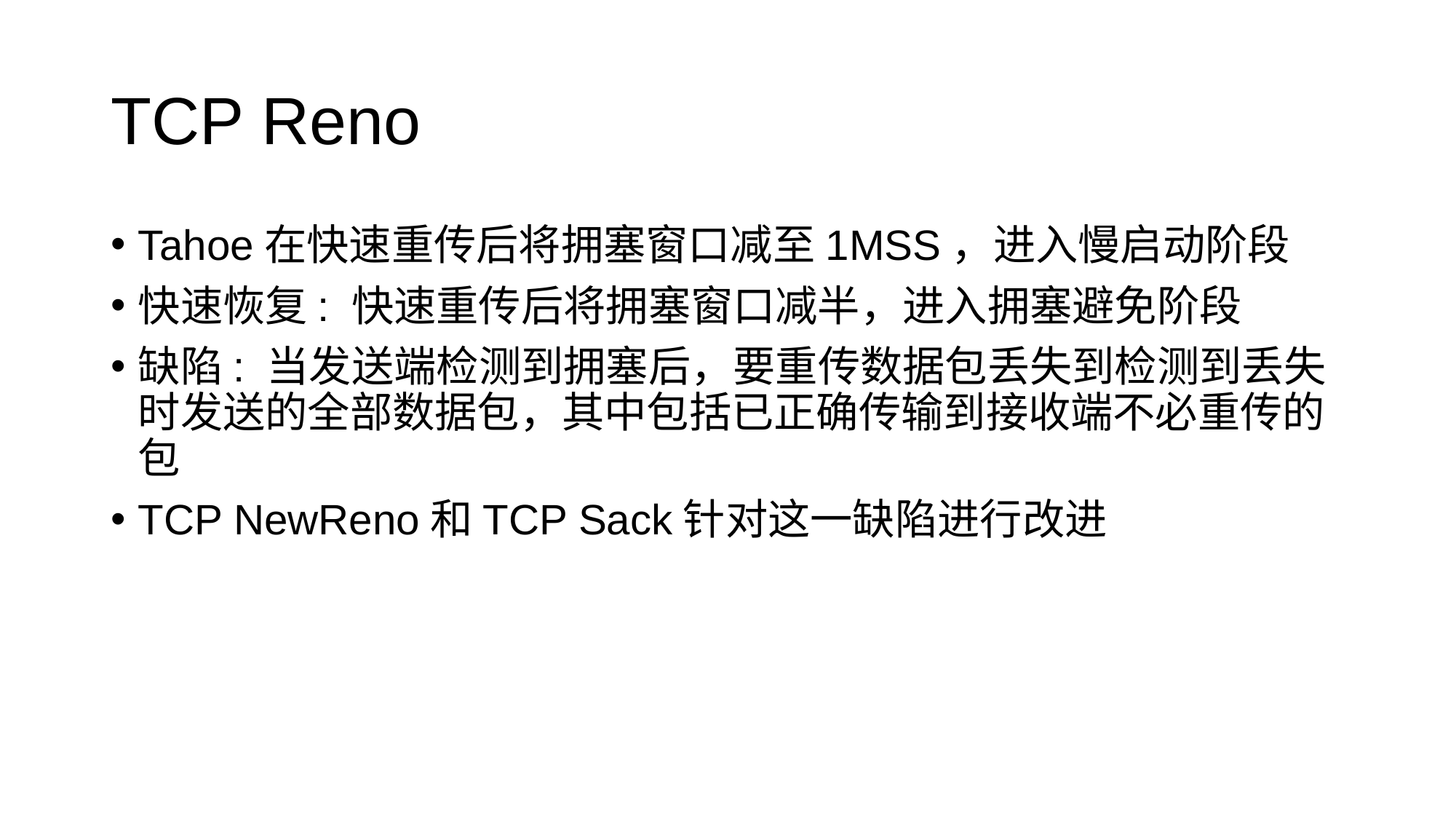

# TCP Reno
Tahoe在快速重传后将拥塞窗口减至1MSS，进入慢启动阶段
快速恢复: 快速重传后将拥塞窗口减半，进入拥塞避免阶段
缺陷: 当发送端检测到拥塞后，要重传数据包丢失到检测到丢失时发送的全部数据包，其中包括已正确传输到接收端不必重传的包
TCP NewReno和TCP Sack针对这一缺陷进行改进